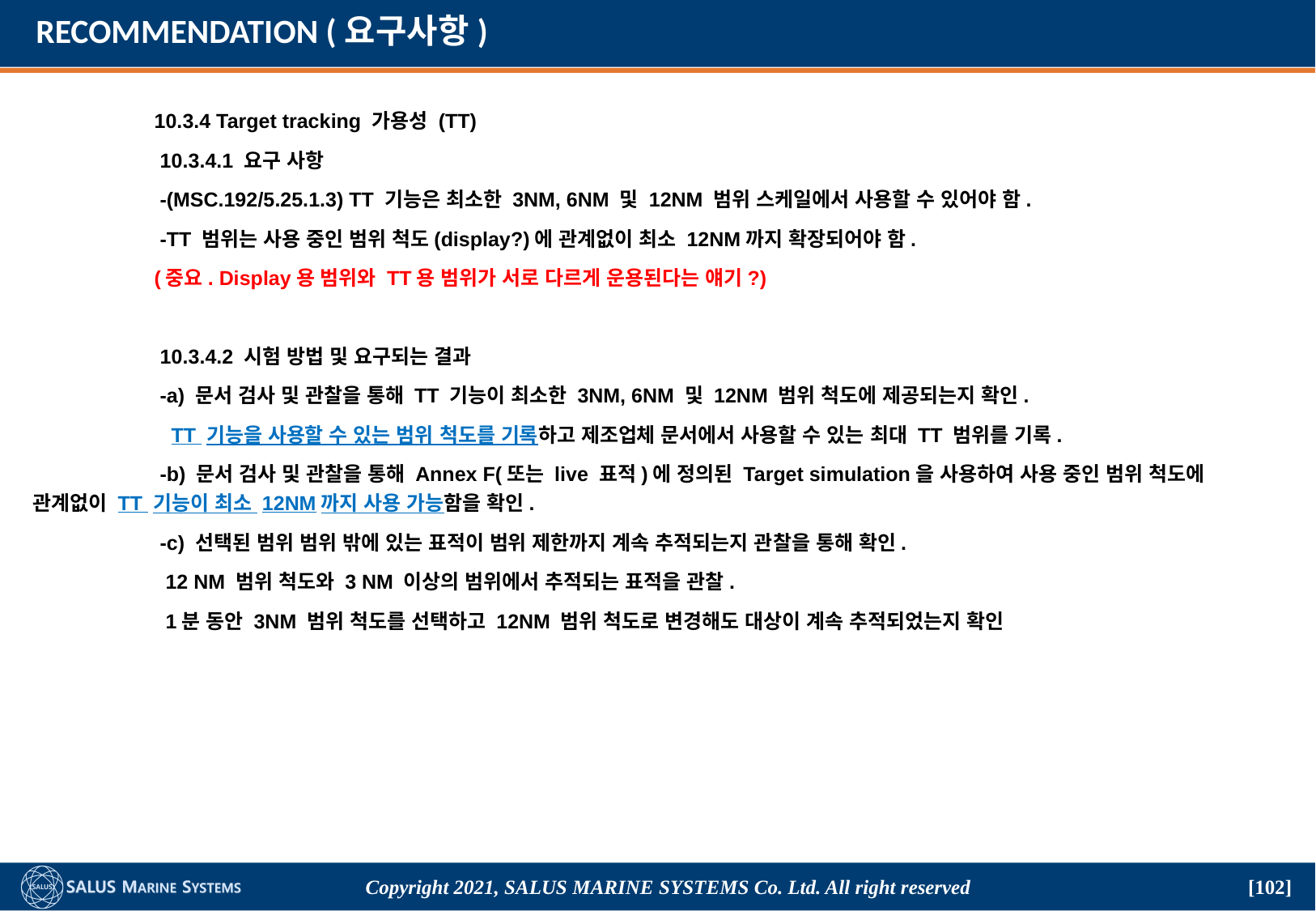

# RECOMMENDATION (요구사항)
	10.3.4 Target tracking 가용성 (TT)
	 10.3.4.1 요구 사항
	 -(MSC.192/5.25.1.3) TT 기능은 최소한 3NM, 6NM 및 12NM 범위 스케일에서 사용할 수 있어야 함.
	 -TT 범위는 사용 중인 범위 척도(display?)에 관계없이 최소 12NM까지 확장되어야 함.
	(중요. Display용 범위와 TT용 범위가 서로 다르게 운용된다는 얘기?)

	 10.3.4.2 시험 방법 및 요구되는 결과
	 -a) 문서 검사 및 관찰을 통해 TT 기능이 최소한 3NM, 6NM 및 12NM 범위 척도에 제공되는지 확인.
	   TT 기능을 사용할 수 있는 범위 척도를 기록하고 제조업체 문서에서 사용할 수 있는 최대 TT 범위를 기록.
	 -b) 문서 검사 및 관찰을 통해 Annex F(또는 live 표적)에 정의된 Target simulation을 사용하여 사용 중인 범위 척도에 관계없이 TT 기능이 최소 12NM까지 사용 가능함을 확인.
	 -c) 선택된 범위 범위 밖에 있는 표적이 범위 제한까지 계속 추적되는지 관찰을 통해 확인.
	  12 NM 범위 척도와 3 NM 이상의 범위에서 추적되는 표적을 관찰.
	  1분 동안 3NM 범위 척도를 선택하고 12NM 범위 척도로 변경해도 대상이 계속 추적되었는지 확인
Copyright 2021, SALUS Marine Systems Co. Ltd. All right reserved
[102]